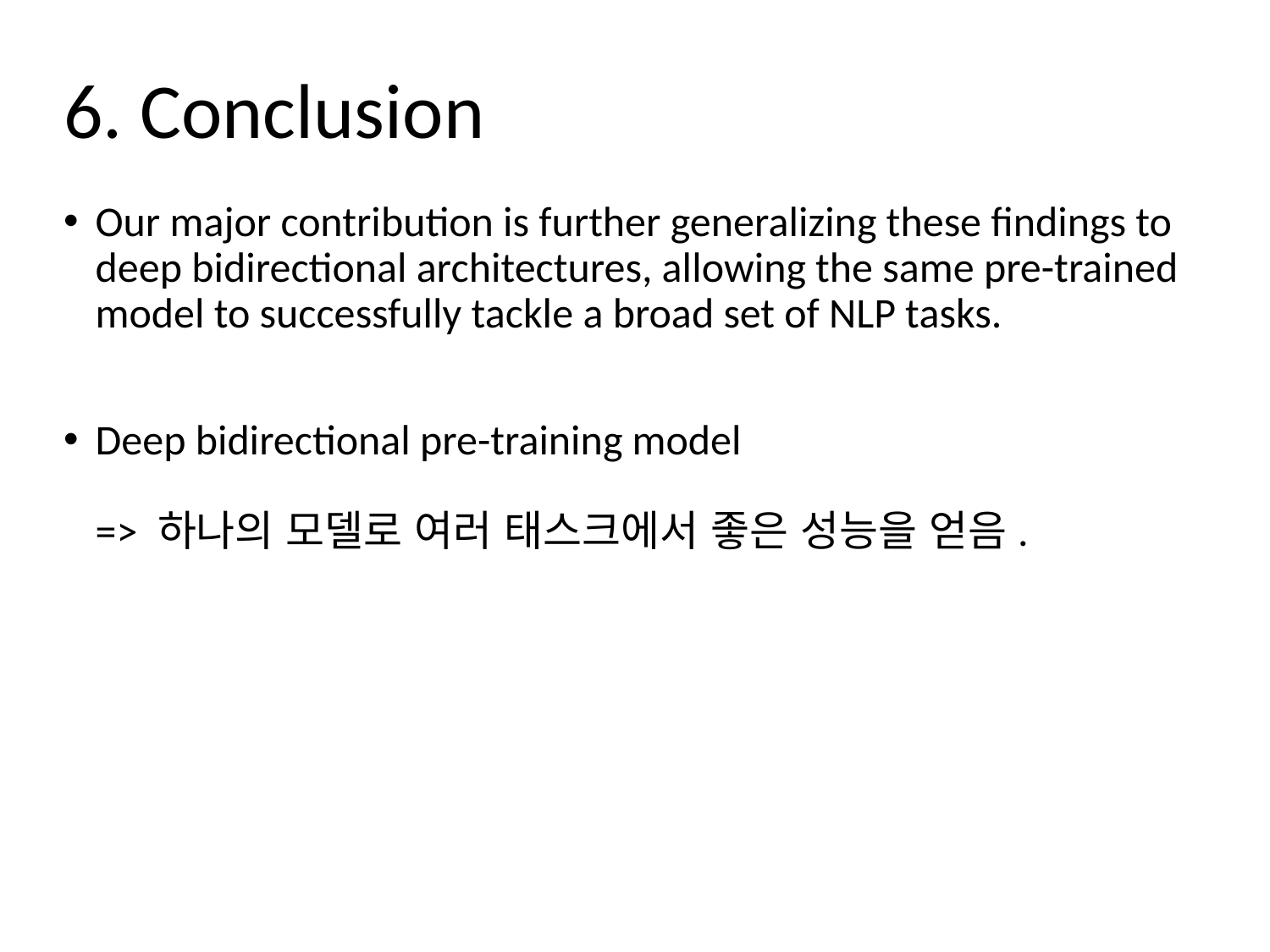

# 6. Conclusion
Our major contribution is further generalizing these findings to deep bidirectional architectures, allowing the same pre-trained model to successfully tackle a broad set of NLP tasks.

Deep bidirectional pre-training model
=> 하나의 모델로 여러 태스크에서 좋은 성능을 얻음.